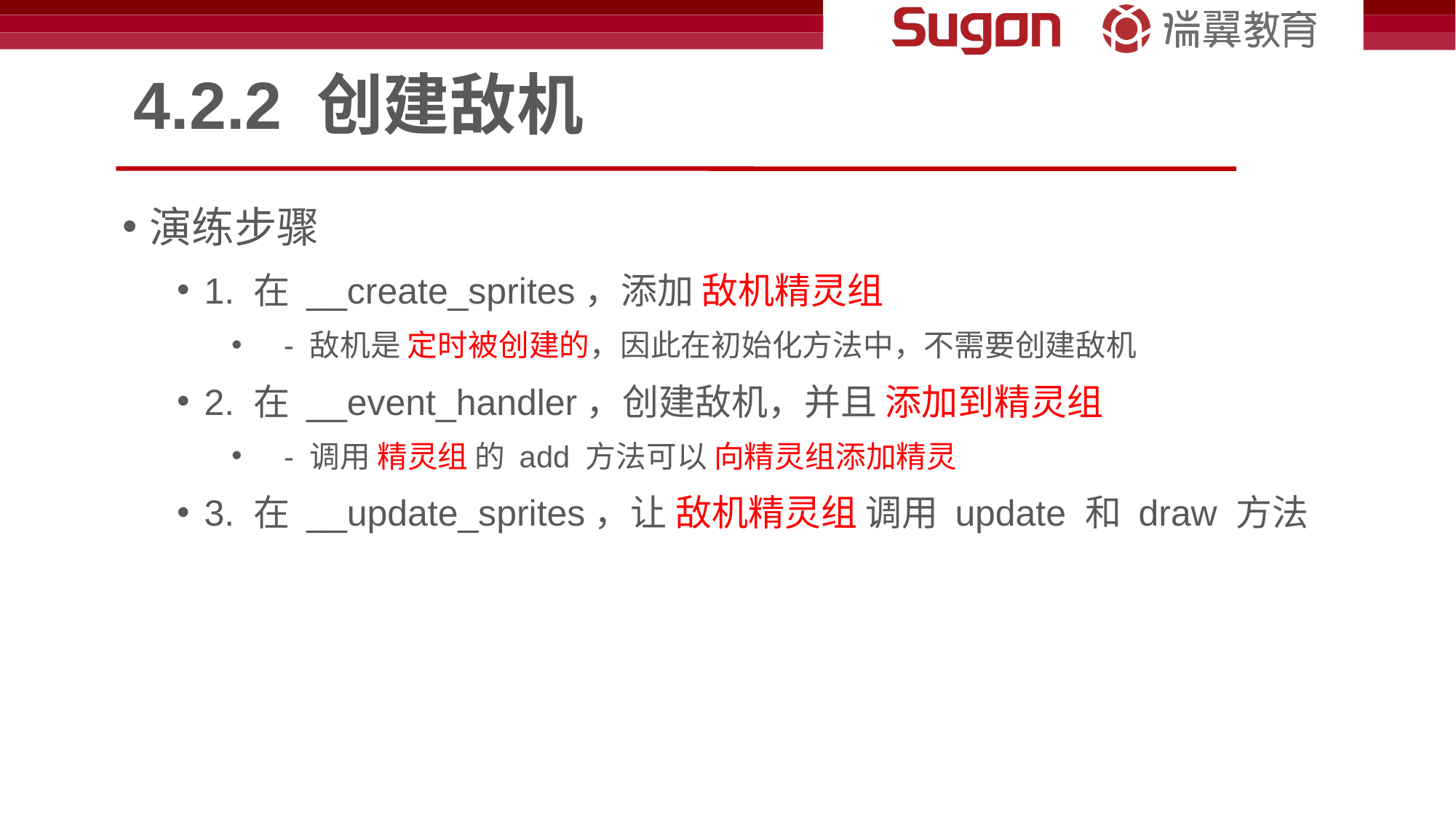

# 4.2.2 创建敌机
演练步骤
1. 在 __create_sprites，添加 敌机精灵组
   - 敌机是 定时被创建的，因此在初始化方法中，不需要创建敌机
2. 在 __event_handler，创建敌机，并且 添加到精灵组
   - 调用 精灵组 的 add 方法可以 向精灵组添加精灵
3. 在 __update_sprites，让 敌机精灵组 调用 update 和 draw 方法